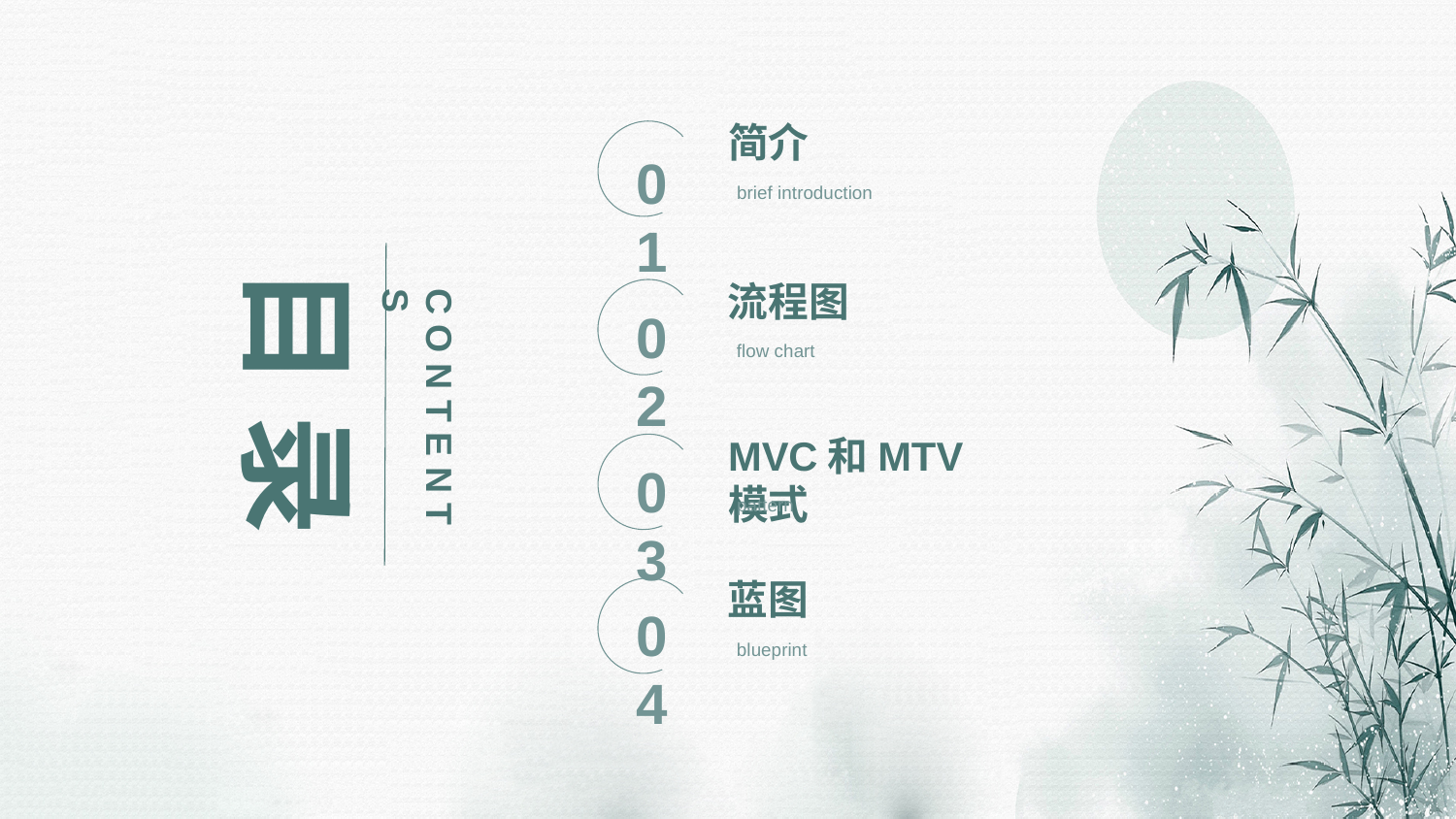

简介
brief introduction

01
目 录
C O N T E N T S
流程图
flow chart

02
MVC和MTV模式
pattern

03
蓝图
blueprint

04